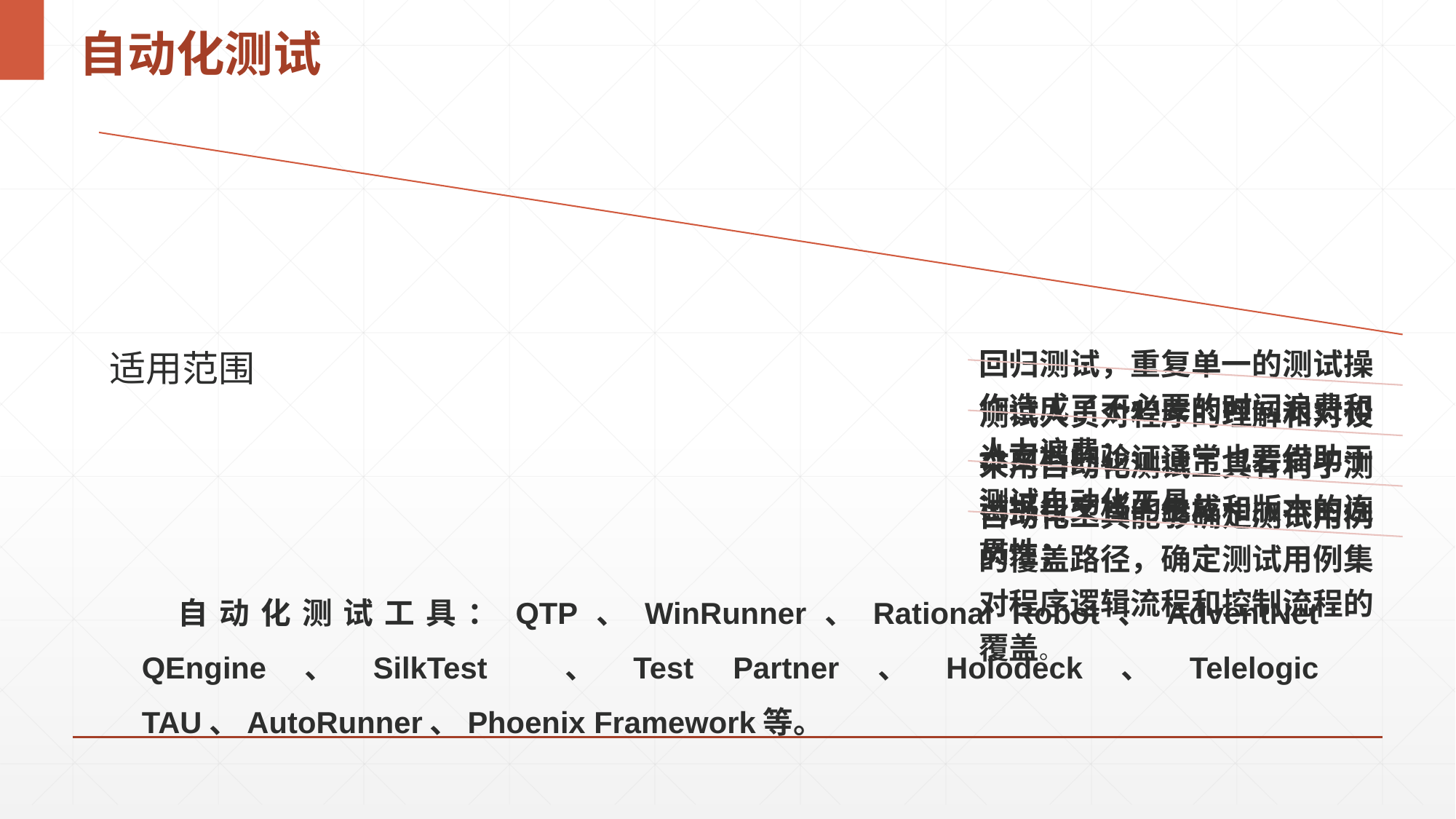

# 自动化测试

适用范围
自动化测试工具：QTP、WinRunner、Rational Robot、AdventNet QEngine、SilkTest 、Test Partner、Holodeck、Telelogic TAU、AutoRunner、Phoenix Framework等。